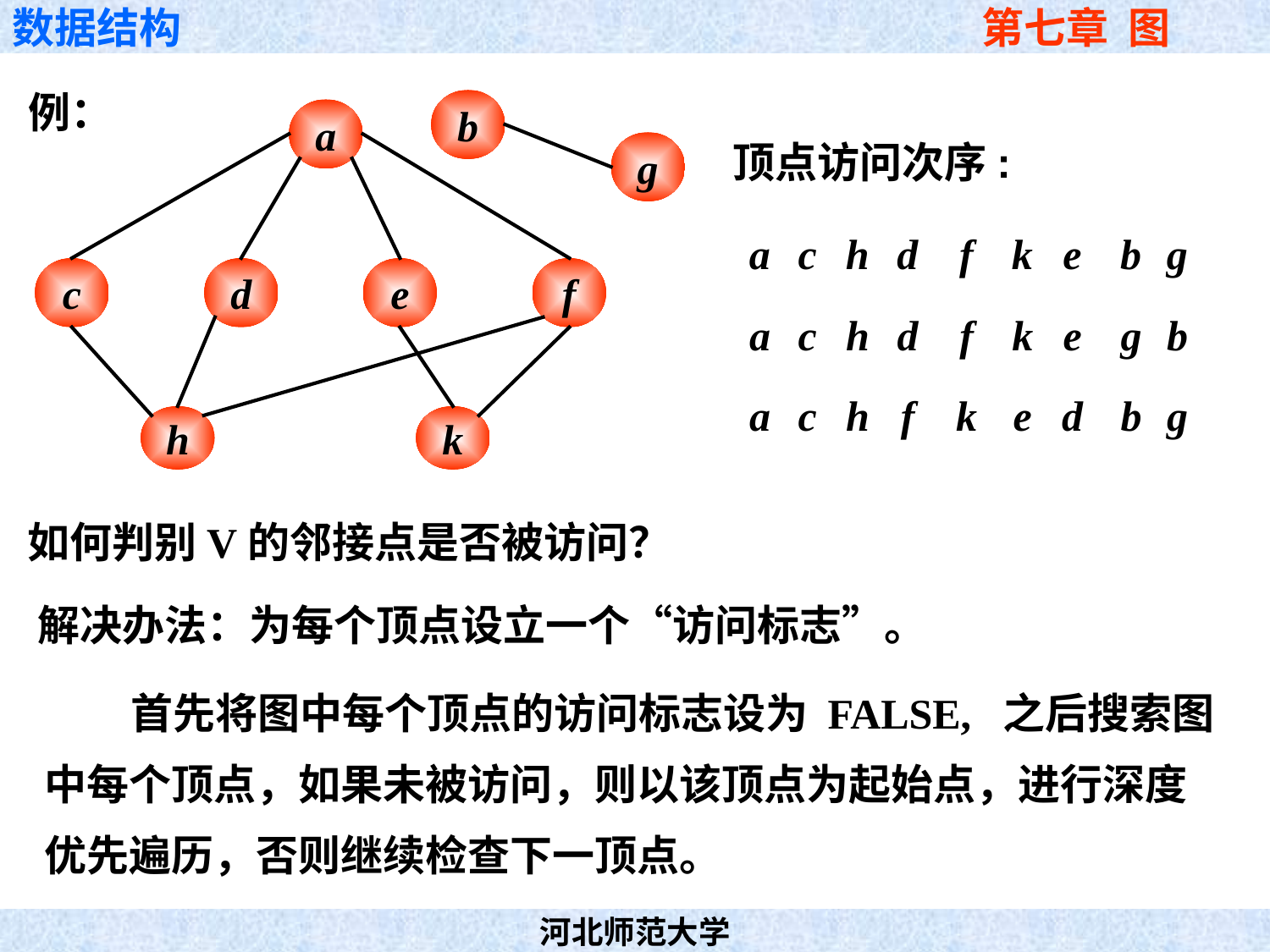

例：
b
a
顶点访问次序:
g
a
c
h
d
f
k
e
b
g
c
d
e
f
a
c
h
d
f
k
e
g
b
a
c
h
f
k
e
d
b
g
h
k
如何判别V的邻接点是否被访问？
解决办法：为每个顶点设立一个“访问标志”。
        首先将图中每个顶点的访问标志设为 FALSE,  之后搜索图
中每个顶点，如果未被访问，则以该顶点为起始点，进行深度
优先遍历，否则继续检查下一顶点。